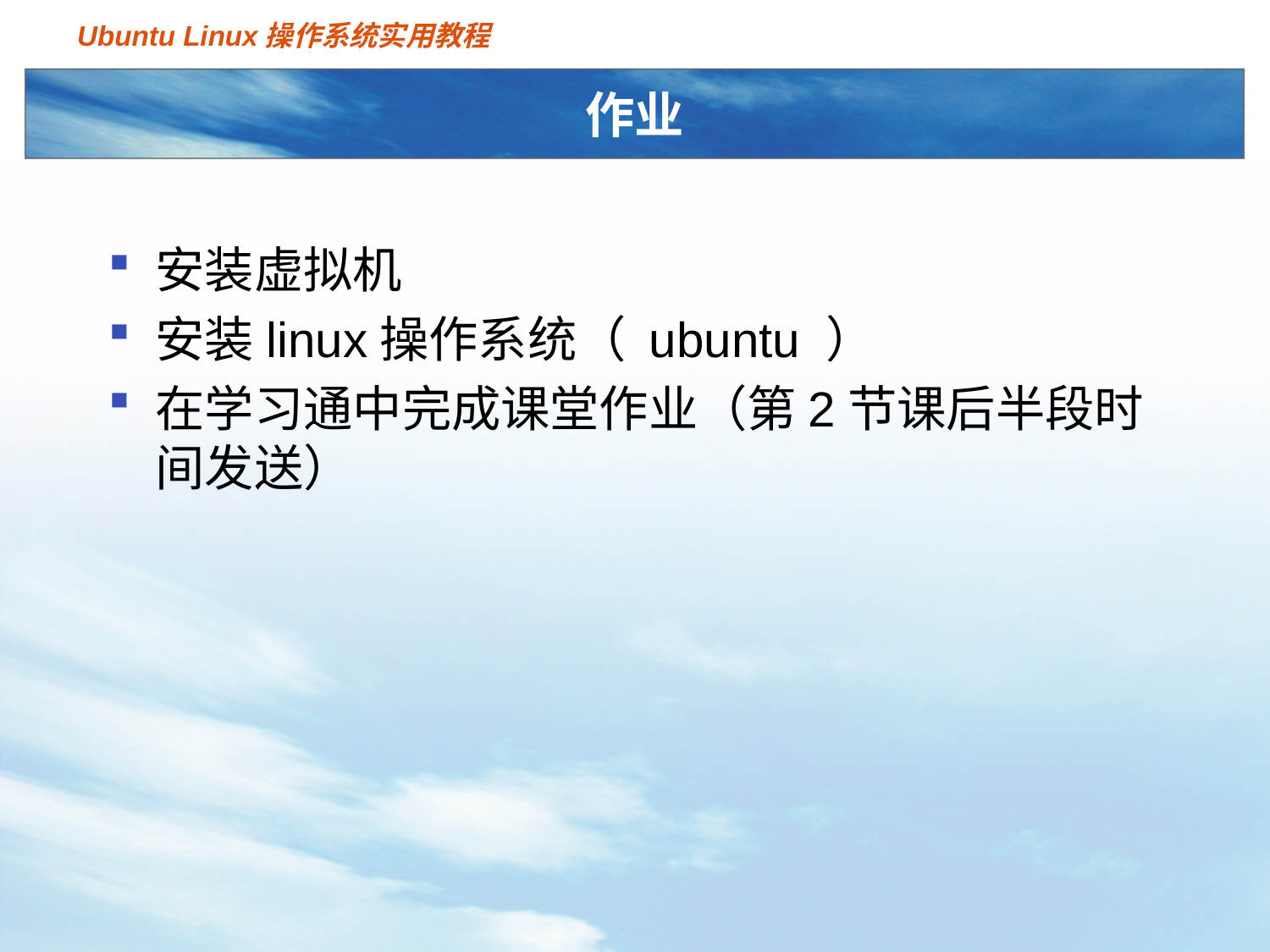

# 作业
安装虚拟机
安装linux操作系统（ ubuntu ）
在学习通中完成课堂作业（第2节课后半段时间发送）